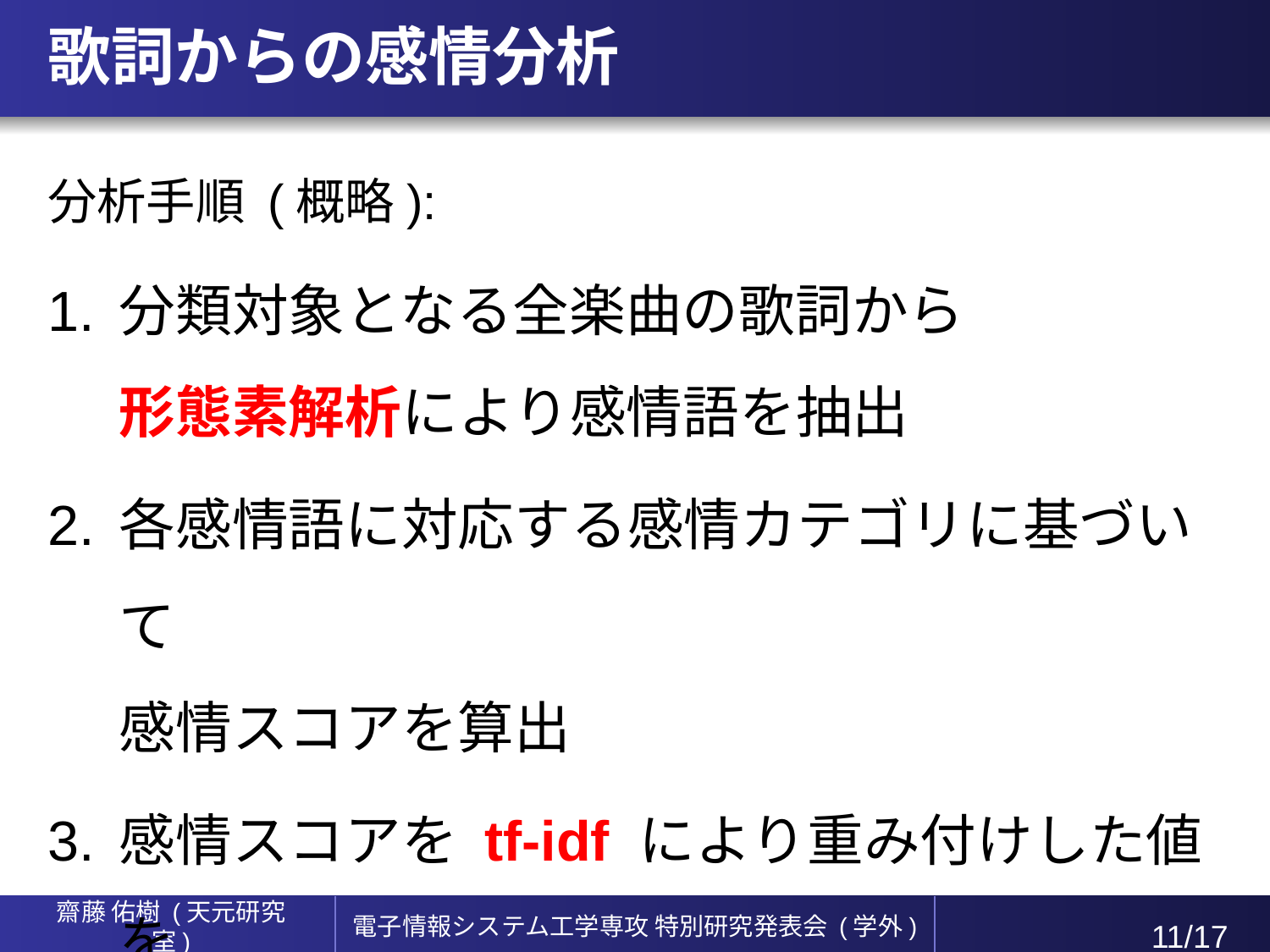

# 歌詞からの感情分析
分析手順 (概略):
分類対象となる全楽曲の歌詞から
形態素解析により感情語を抽出
各感情語に対応する感情カテゴリに基づいて
感情スコアを算出
感情スコアを tf-idf により重み付けした値を
楽曲に対する感情として推定
11/17